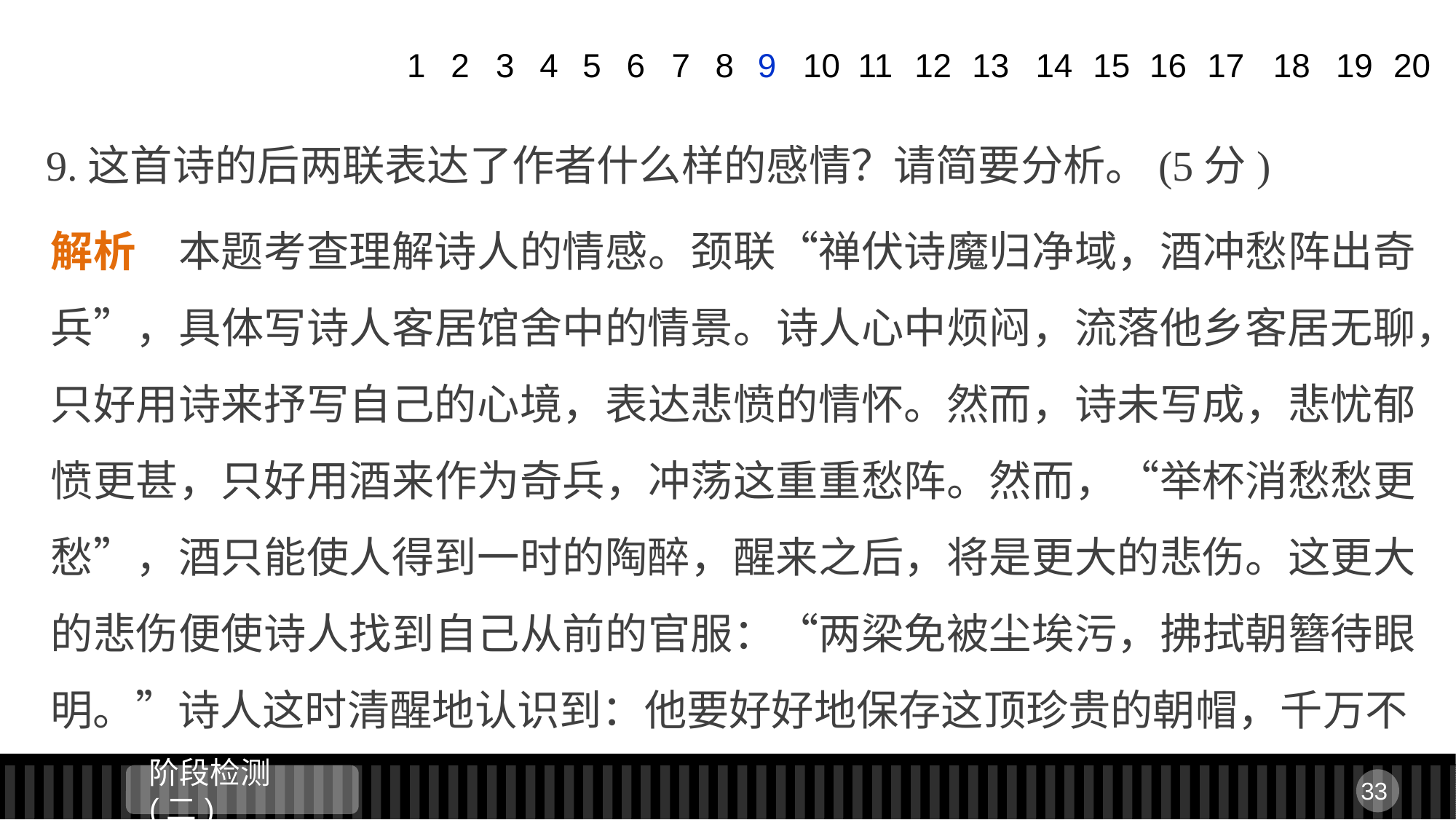

1
2
3
4
5
6
7
8
9
11
12
13
14
15
16
17
18
19
20
10
9.这首诗的后两联表达了作者什么样的感情？请简要分析。(5分)
解析　本题考查理解诗人的情感。颈联“禅伏诗魔归净域，酒冲愁阵出奇兵”，具体写诗人客居馆舍中的情景。诗人心中烦闷，流落他乡客居无聊，只好用诗来抒写自己的心境，表达悲愤的情怀。然而，诗未写成，悲忧郁愤更甚，只好用酒来作为奇兵，冲荡这重重愁阵。然而，“举杯消愁愁更愁”，酒只能使人得到一时的陶醉，醒来之后，将是更大的悲伤。这更大的悲伤便使诗人找到自己从前的官服：“两梁免被尘埃污，拂拭朝簪待眼明。”诗人这时清醒地认识到：他要好好地保存这顶珍贵的朝帽，千万不